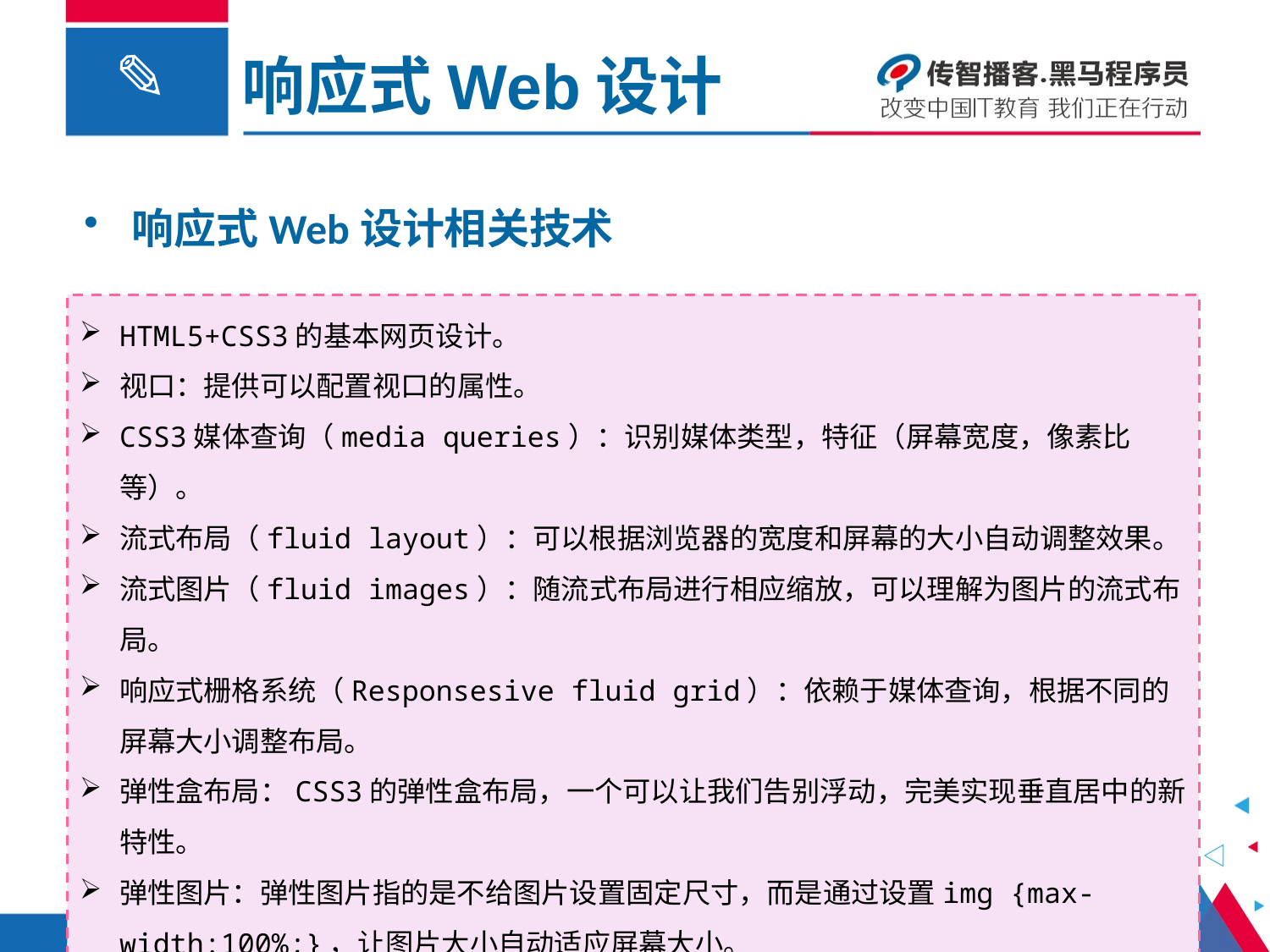

响应式Web设计
响应式Web设计相关技术
HTML5+CSS3的基本网页设计。
视口：提供可以配置视口的属性。
CSS3媒体查询（media queries）：识别媒体类型，特征（屏幕宽度，像素比等）。
流式布局（fluid layout）：可以根据浏览器的宽度和屏幕的大小自动调整效果。
流式图片（fluid images）：随流式布局进行相应缩放，可以理解为图片的流式布局。
响应式栅格系统（Responsesive fluid grid）：依赖于媒体查询，根据不同的屏幕大小调整布局。
弹性盒布局：CSS3的弹性盒布局，一个可以让我们告别浮动，完美实现垂直居中的新特性。
弹性图片：弹性图片指的是不给图片设置固定尺寸，而是通过设置img {max-width:100%;}，让图片大小自动适应屏幕大小。